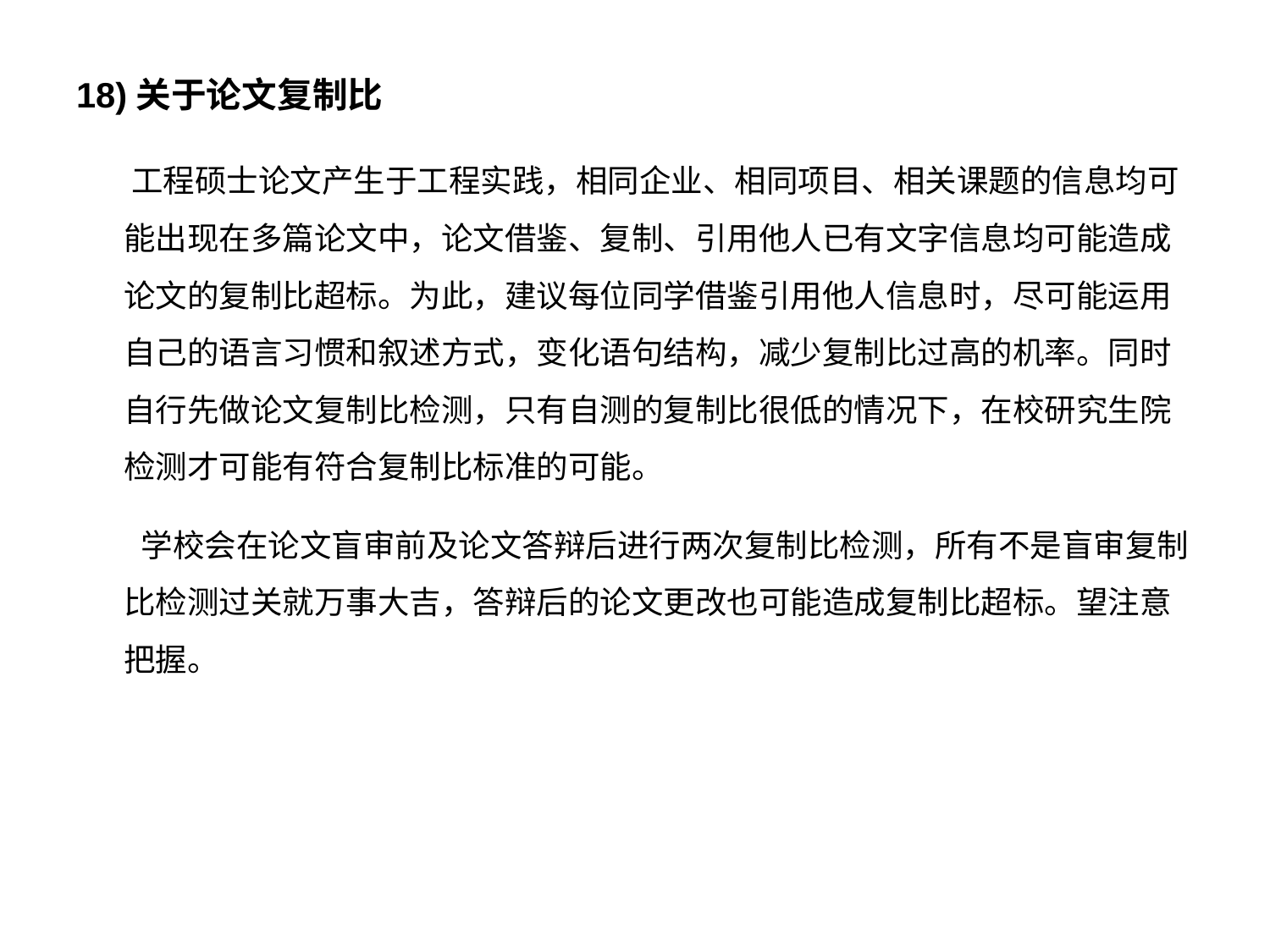

18)关于论文复制比
      工程硕士论文产生于工程实践，相同企业、相同项目、相关课题的信息均可能出现在多篇论文中，论文借鉴、复制、引用他人已有文字信息均可能造成论文的复制比超标。为此，建议每位同学借鉴引用他人信息时，尽可能运用自己的语言习惯和叙述方式，变化语句结构，减少复制比过高的机率。同时自行先做论文复制比检测，只有自测的复制比很低的情况下，在校研究生院检测才可能有符合复制比标准的可能。
        学校会在论文盲审前及论文答辩后进行两次复制比检测，所有不是盲审复制比检测过关就万事大吉，答辩后的论文更改也可能造成复制比超标。望注意把握。